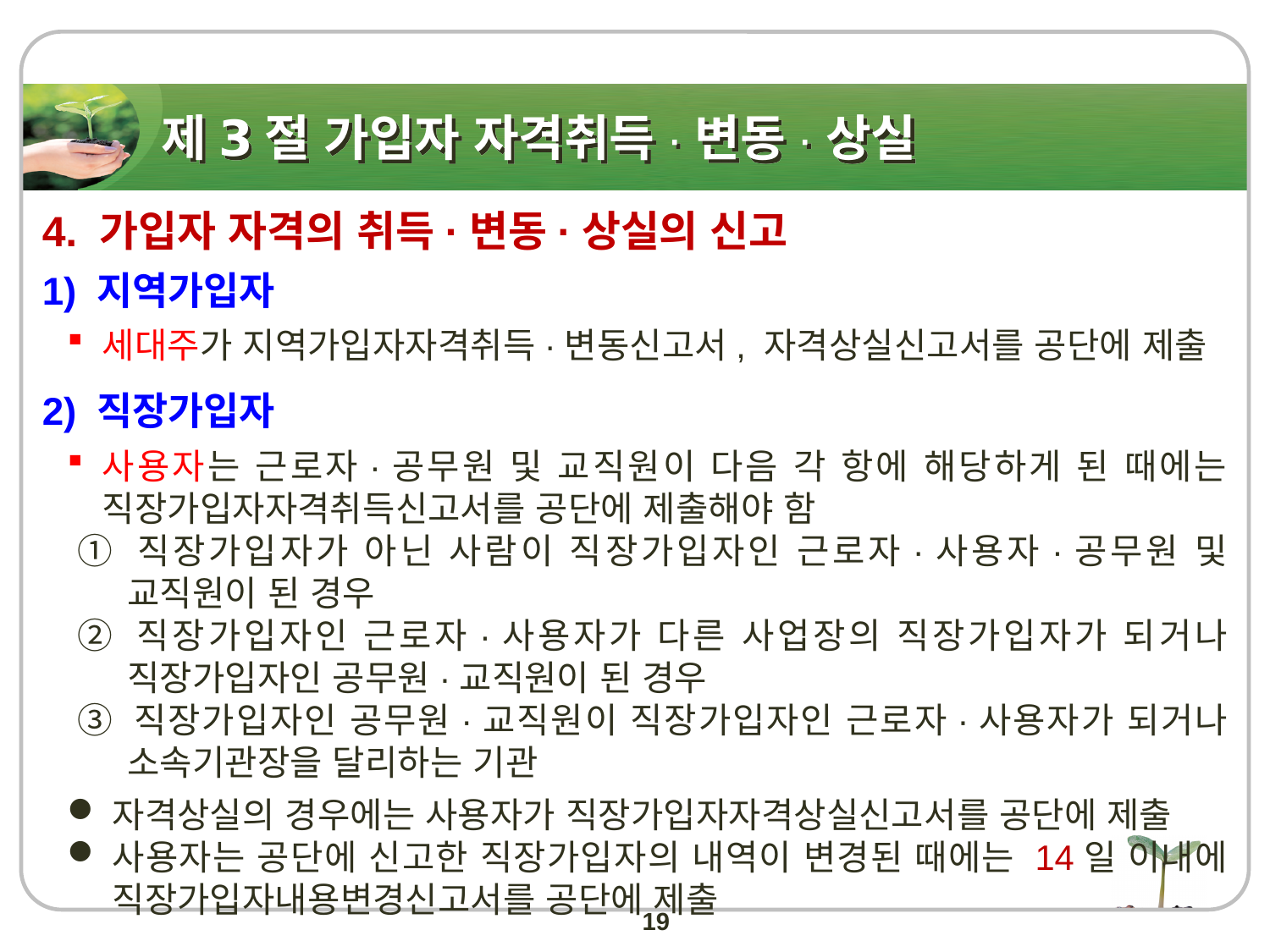

# 제3절 가입자 자격취득·변동·상실
4. 가입자 자격의 취득·변동·상실의 신고
1) 지역가입자
세대주가 지역가입자자격취득·변동신고서, 자격상실신고서를 공단에 제출
2) 직장가입자
사용자는 근로자·공무원 및 교직원이 다음 각 항에 해당하게 된 때에는 직장가입자자격취득신고서를 공단에 제출해야 함
① 직장가입자가 아닌 사람이 직장가입자인 근로자·사용자·공무원 및 교직원이 된 경우
② 직장가입자인 근로자·사용자가 다른 사업장의 직장가입자가 되거나 직장가입자인 공무원·교직원이 된 경우
③ 직장가입자인 공무원·교직원이 직장가입자인 근로자·사용자가 되거나 소속기관장을 달리하는 기관
자격상실의 경우에는 사용자가 직장가입자자격상실신고서를 공단에 제출
사용자는 공단에 신고한 직장가입자의 내역이 변경된 때에는 14일 이내에 직장가입자내용변경신고서를 공단에 제출
19